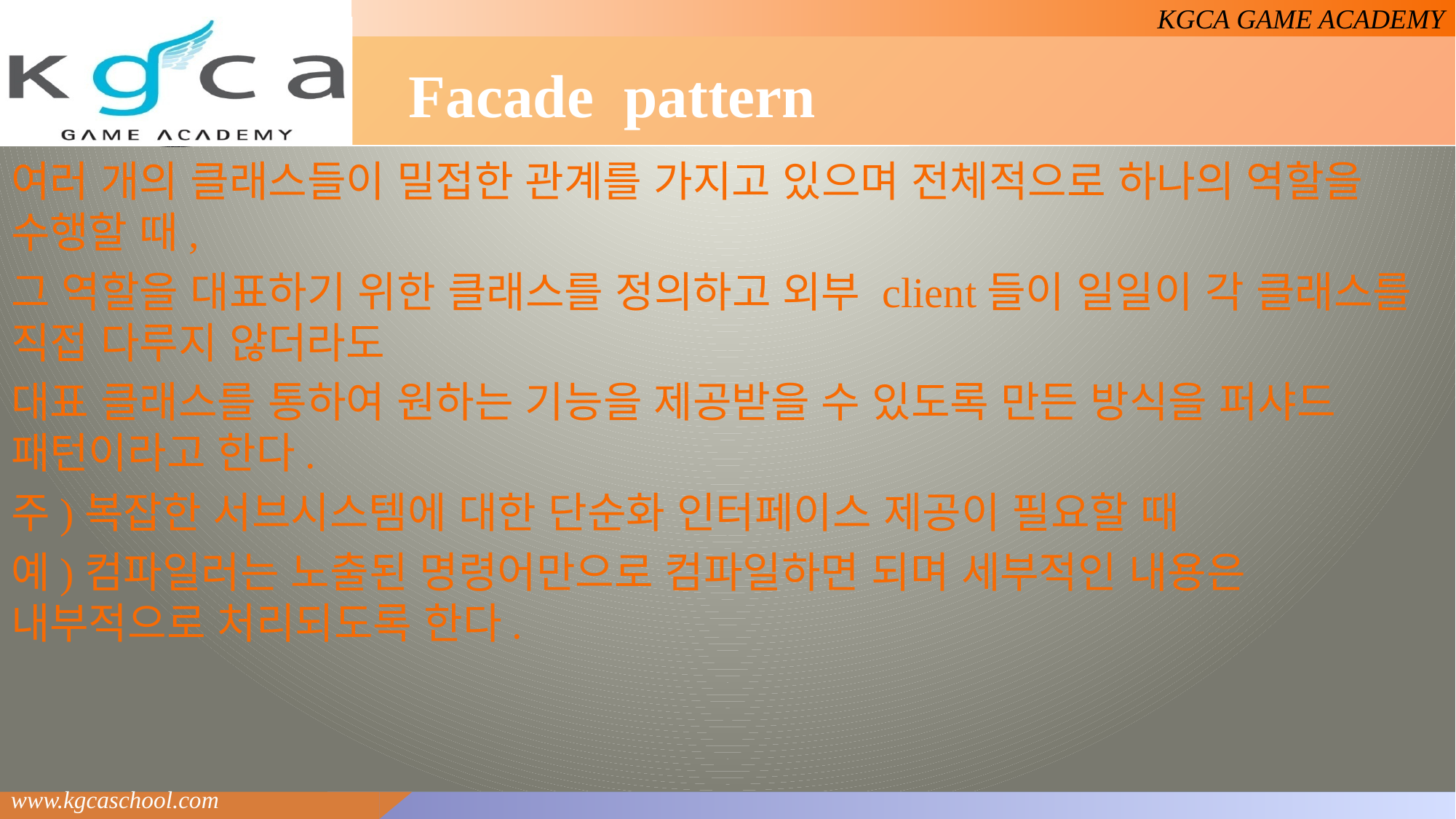

# Facade  pattern
여러 개의 클래스들이 밀접한 관계를 가지고 있으며 전체적으로 하나의 역할을 수행할 때,
그 역할을 대표하기 위한 클래스를 정의하고 외부 client들이 일일이 각 클래스를 직접 다루지 않더라도
대표 클래스를 통하여 원하는 기능을 제공받을 수 있도록 만든 방식을 퍼샤드 패턴이라고 한다.
주)복잡한 서브시스템에 대한 단순화 인터페이스 제공이 필요할 때
예)컴파일러는 노출된 명령어만으로 컴파일하면 되며 세부적인 내용은 내부적으로 처리되도록 한다.